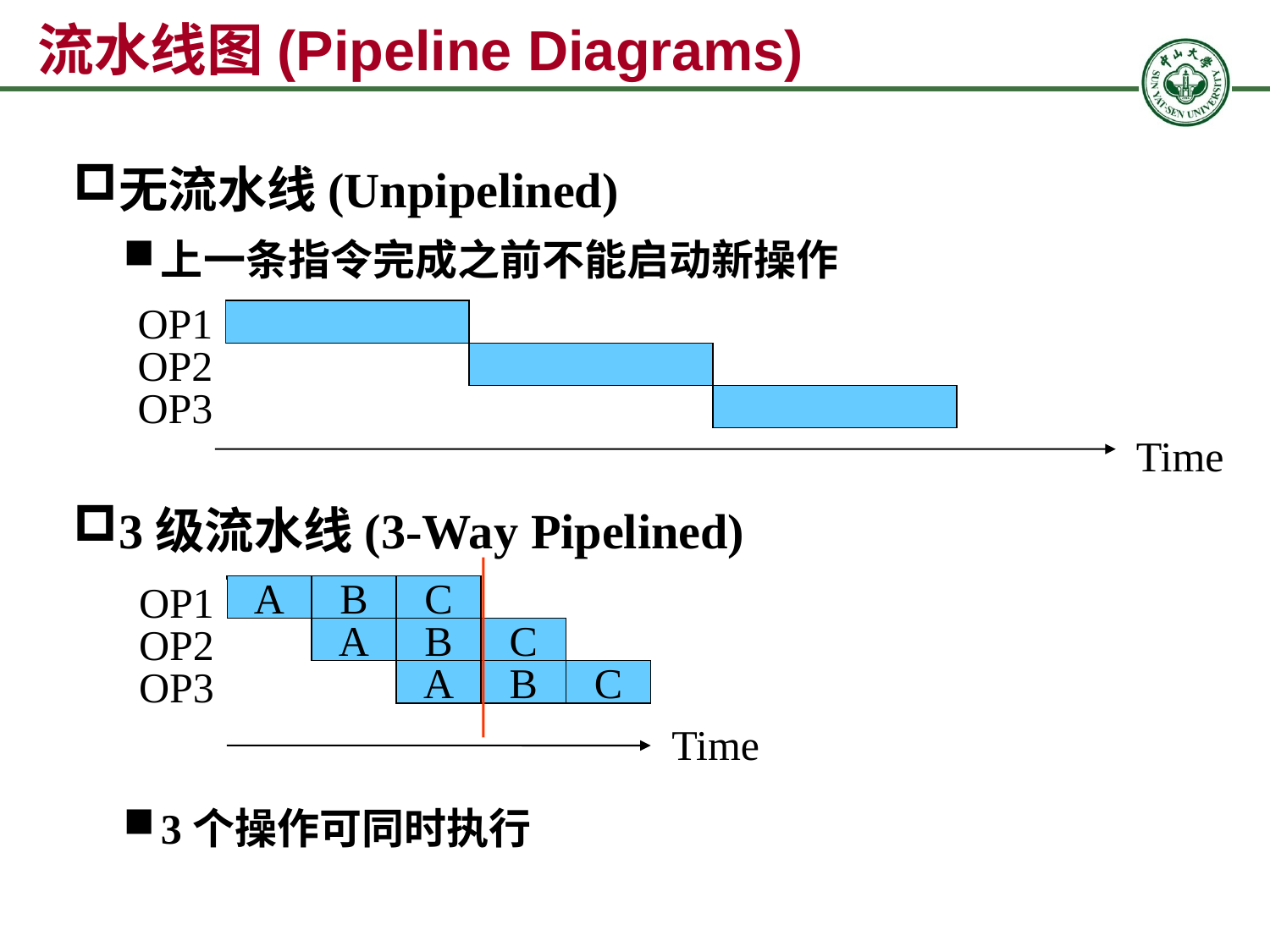

# 流水线图(Pipeline Diagrams)
无流水线(Unpipelined)
上一条指令完成之前不能启动新操作

3级流水线(3-Way Pipelined)

3个操作可同时执行
OP1

OP2

OP3

Time

A
B
C
A
B
C
A
B
C
Time

OP1
OP2
OP3